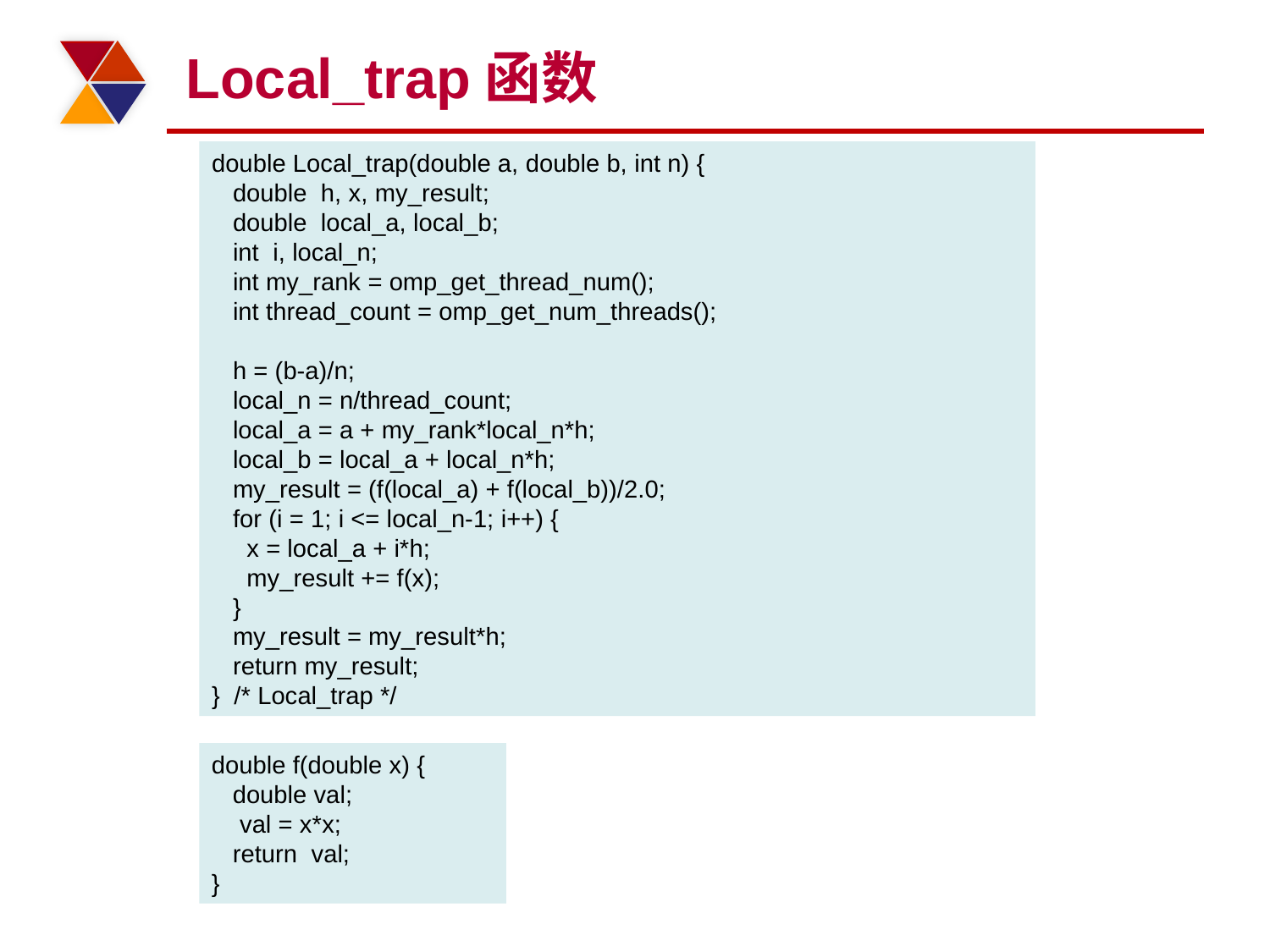

# Local_trap函数
double Local_trap(double a, double b, int n) {
   double  h, x, my_result;
   double  local_a, local_b;
   int  i, local_n;
   int my_rank = omp_get_thread_num();
   int thread_count = omp_get_num_threads();

   h = (b-a)/n;
   local_n = n/thread_count;
   local_a = a + my_rank*local_n*h;
   local_b = local_a + local_n*h;
   my_result = (f(local_a) + f(local_b))/2.0;
   for (i = 1; i <= local_n-1; i++) {
     x = local_a + i*h;
     my_result += f(x);
   }
   my_result = my_result*h;
   return my_result;
}  /* Local_trap */
double f(double x) {
   double val;
    val = x*x;
   return  val;
}